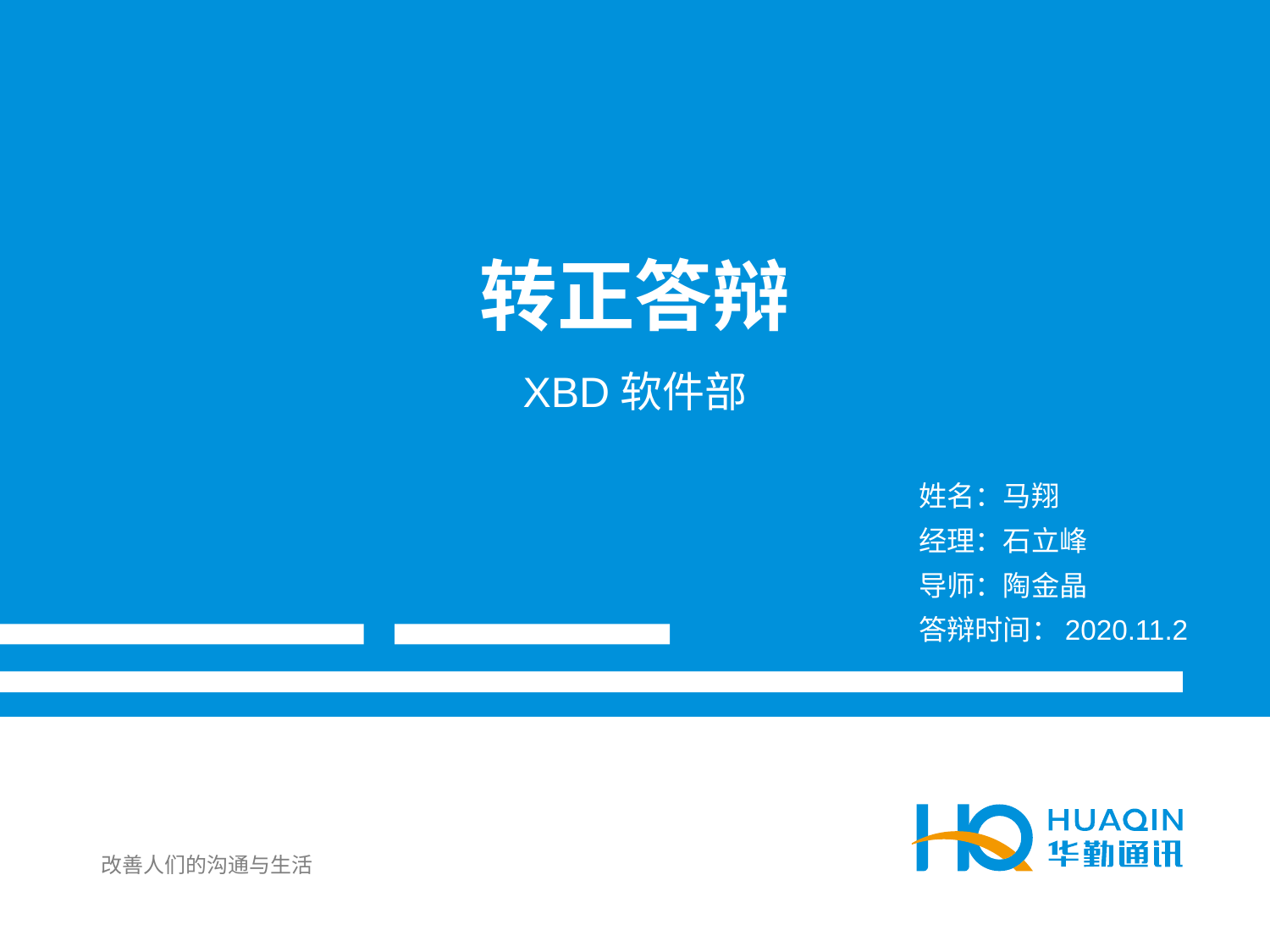

# 转正答辩 XBD软件部
姓名：马翔
经理：石立峰
导师：陶金晶
答辩时间：2020.11.2